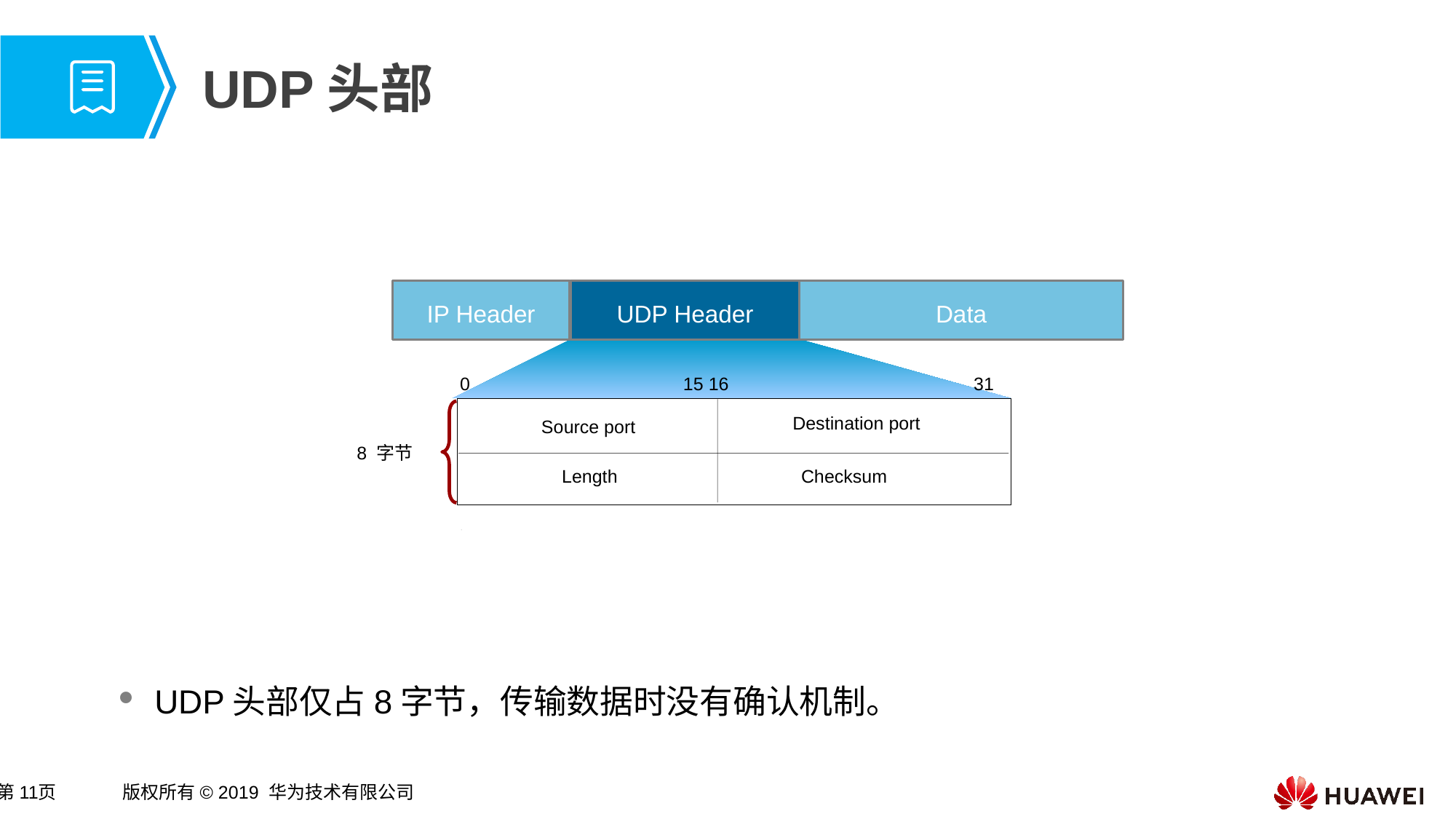

# UDP头部

UDP头部仅占8字节，传输数据时没有确认机制。
IP Header
UDP Header
Data

0                                          15 16                                                31

Destination port
Source port
8 字节

Checksum
Length